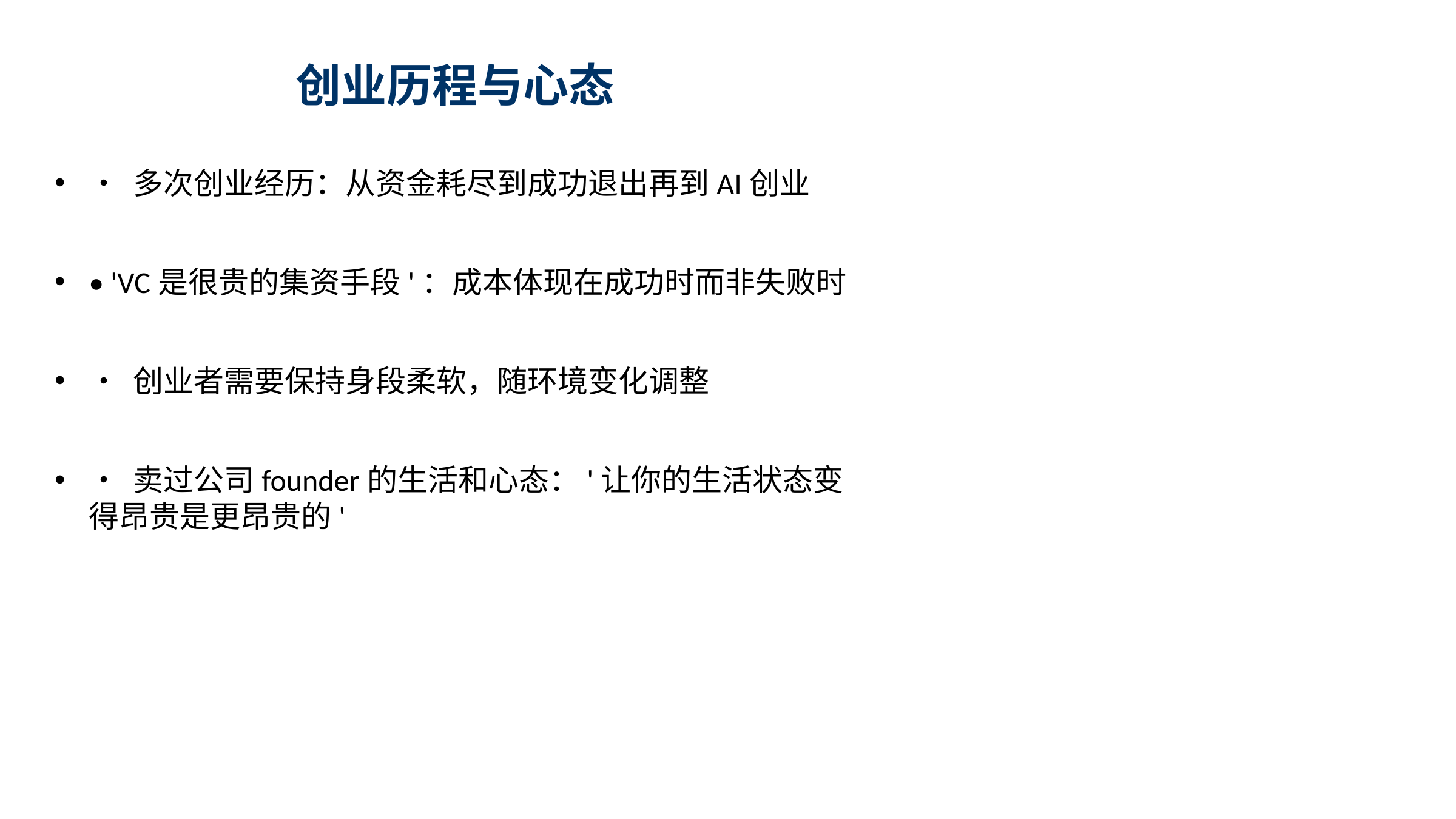

# 创业历程与心态
• 多次创业经历：从资金耗尽到成功退出再到AI创业

• 'VC是很贵的集资手段'：成本体现在成功时而非失败时

• 创业者需要保持身段柔软，随环境变化调整

• 卖过公司founder的生活和心态：'让你的生活状态变得昂贵是更昂贵的'